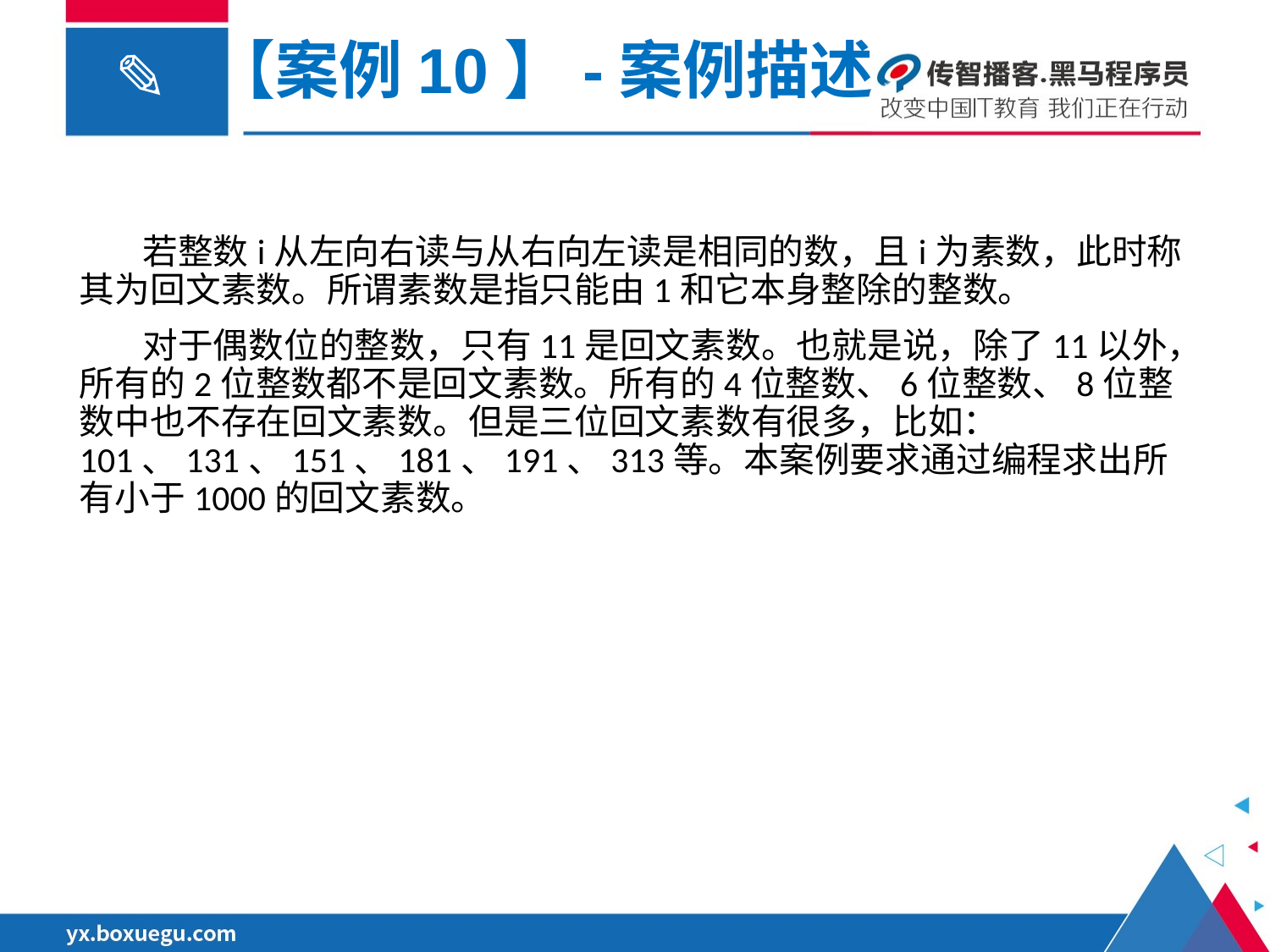

【案例10】-案例描述
       若整数i从左向右读与从右向左读是相同的数，且i为素数，此时称其为回文素数。所谓素数是指只能由1和它本身整除的整数。
       对于偶数位的整数，只有11是回文素数。也就是说，除了11以外，所有的2位整数都不是回文素数。所有的4位整数、6位整数、8位整数中也不存在回文素数。但是三位回文素数有很多，比如：101、131、151、181、191、313等。本案例要求通过编程求出所有小于1000的回文素数。